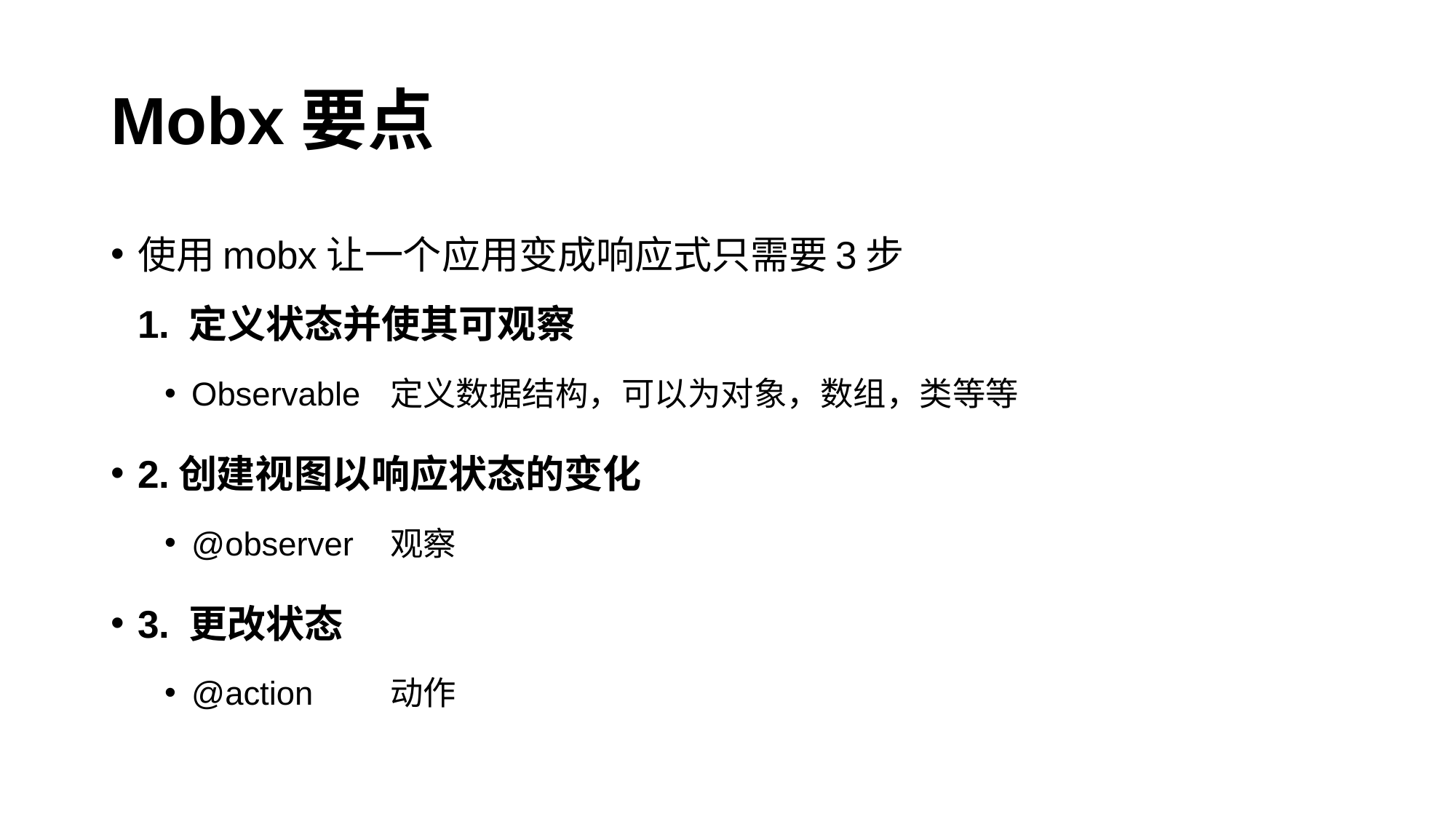

# Mobx要点
使用mobx让一个应用变成响应式只需要3步
1. 定义状态并使其可观察
Observable	定义数据结构，可以为对象，数组，类等等
2.创建视图以响应状态的变化
@observer	观察
3. 更改状态
@action 	动作